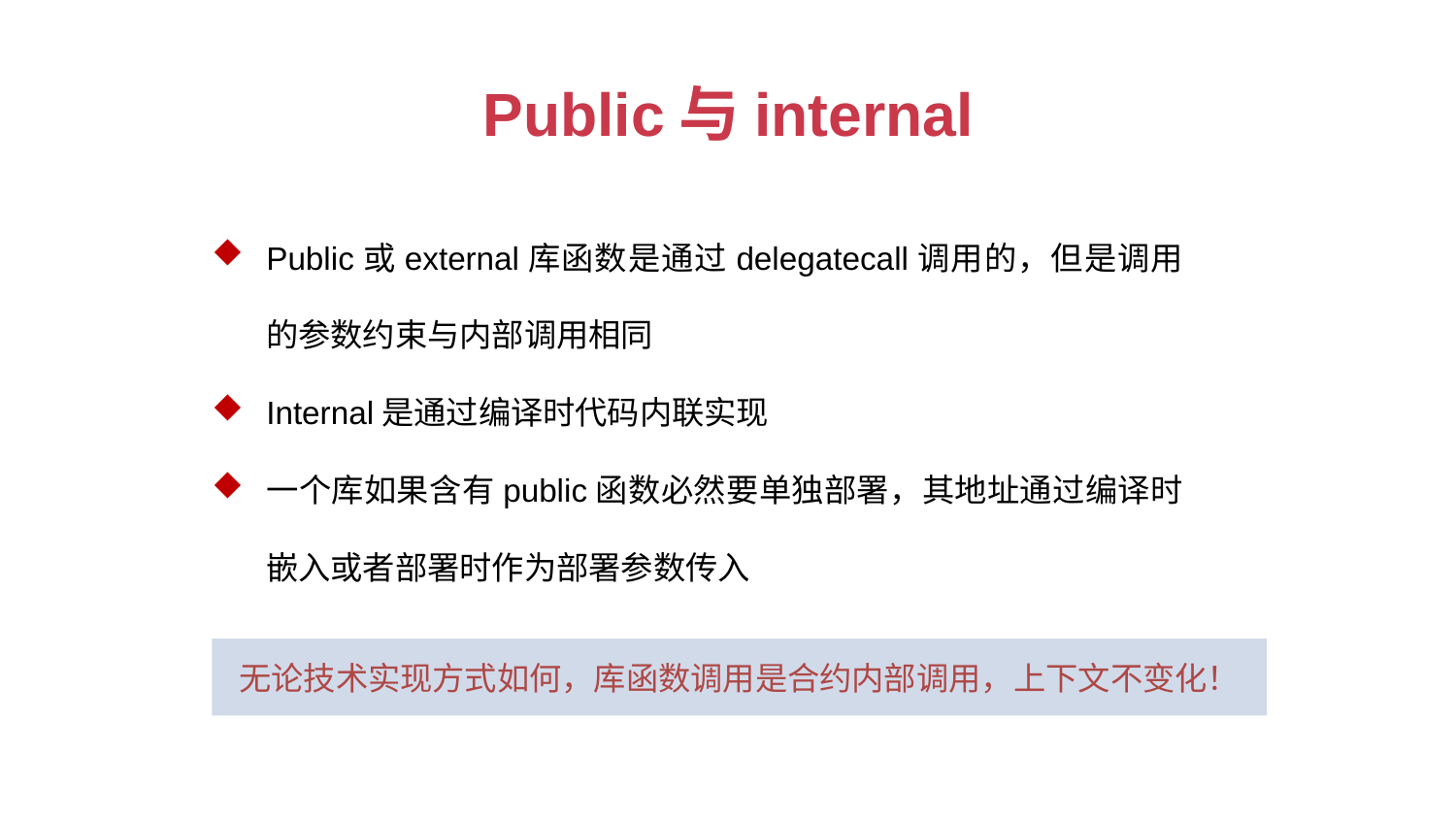

Public与internal
Public或external库函数是通过delegatecall调用的，但是调用的参数约束与内部调用相同
Internal是通过编译时代码内联实现
一个库如果含有public函数必然要单独部署，其地址通过编译时嵌入或者部署时作为部署参数传入
无论技术实现方式如何，库函数调用是合约内部调用，上下文不变化！